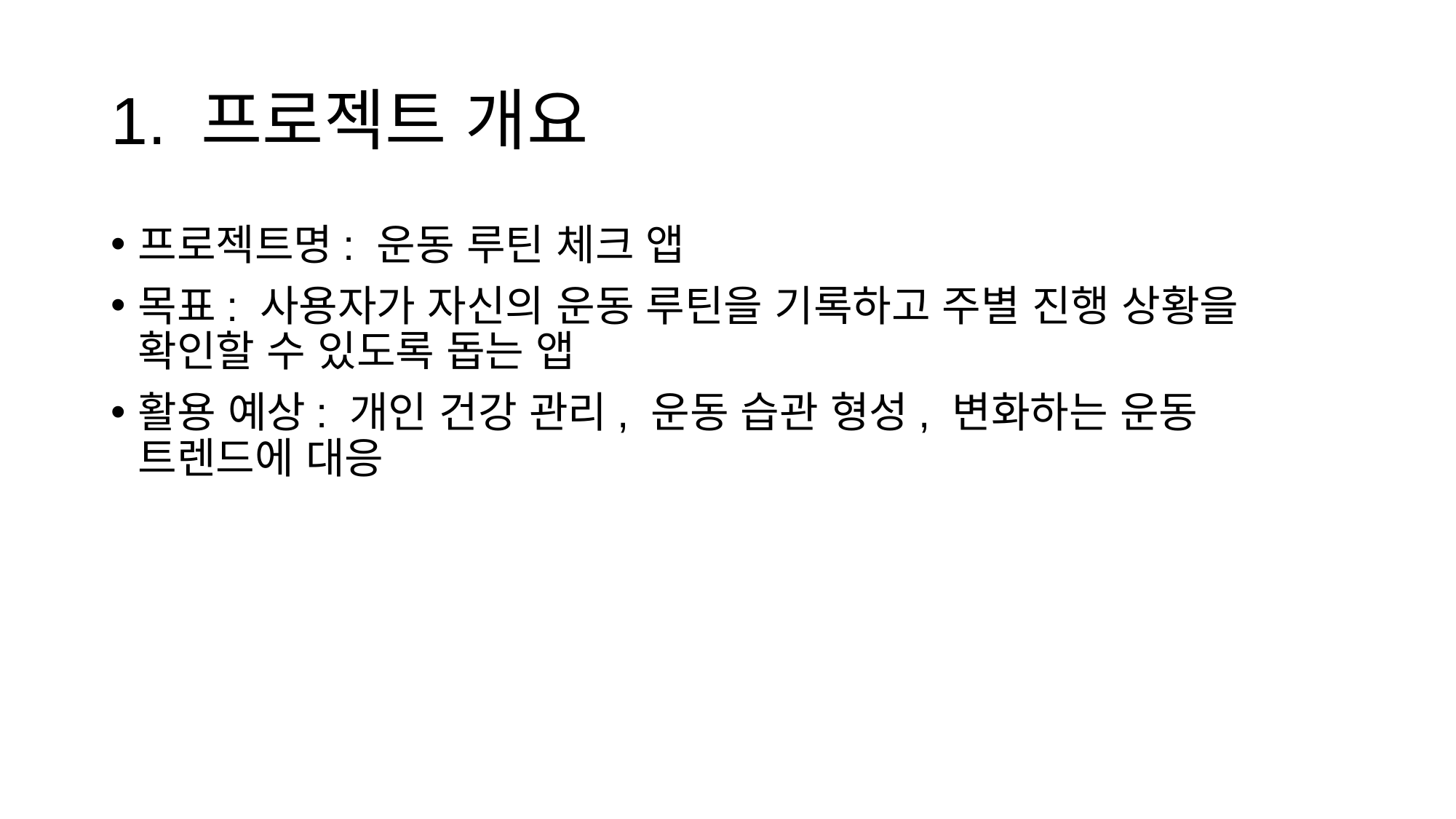

# 1. 프로젝트 개요
프로젝트명: 운동 루틴 체크 앱
목표: 사용자가 자신의 운동 루틴을 기록하고 주별 진행 상황을 확인할 수 있도록 돕는 앱
활용 예상: 개인 건강 관리, 운동 습관 형성, 변화하는 운동 트렌드에 대응